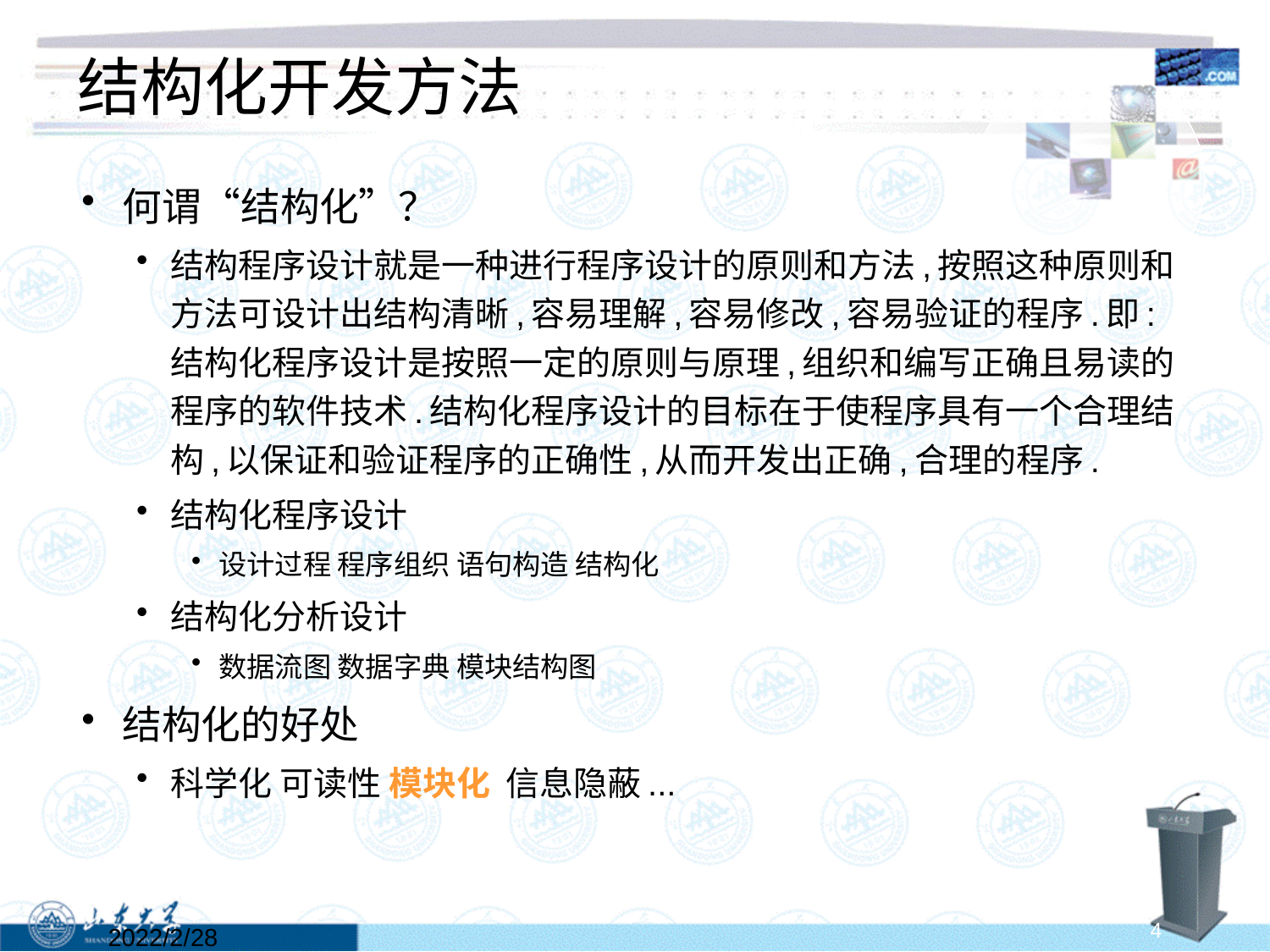

# 结构化开发方法
何谓“结构化”？
结构程序设计就是一种进行程序设计的原则和方法,按照这种原则和方法可设计出结构清晰,容易理解,容易修改,容易验证的程序.即:结构化程序设计是按照一定的原则与原理,组织和编写正确且易读的程序的软件技术.结构化程序设计的目标在于使程序具有一个合理结构,以保证和验证程序的正确性,从而开发出正确,合理的程序.
结构化程序设计
设计过程 程序组织 语句构造 结构化
结构化分析设计
数据流图 数据字典 模块结构图
结构化的好处
科学化 可读性 模块化  信息隐蔽...
2022/2/28
4